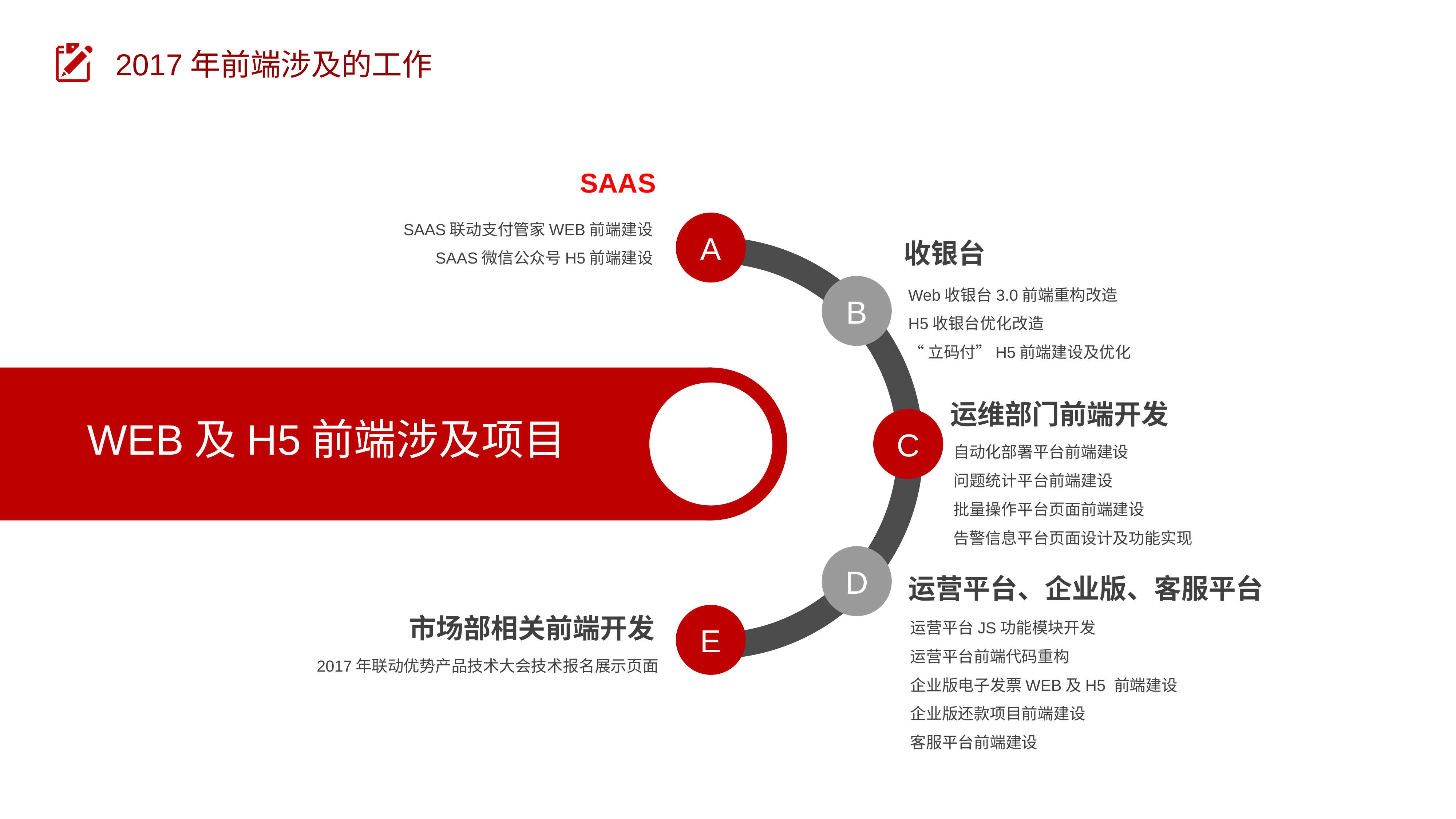

2017年前端涉及的工作
SAAS
SAAS联动支付管家WEB前端建设
SAAS微信公众号H5前端建设
A
收银台

Web收银台3.0前端重构改造
H5收银台优化改造
“立码付”H5前端建设及优化

B

WEB及H5前端涉及项目
运维部门前端开发
C
自动化部署平台前端建设
问题统计平台前端建设
批量操作平台页面前端建设
告警信息平台页面设计及功能实现

D
运营平台、企业版、客服平台
E
运营平台JS功能模块开发
运营平台前端代码重构
企业版电子发票WEB及H5 前端建设
企业版还款项目前端建设
客服平台前端建设

市场部相关前端开发
2017年联动优势产品技术大会技术报名展示页面